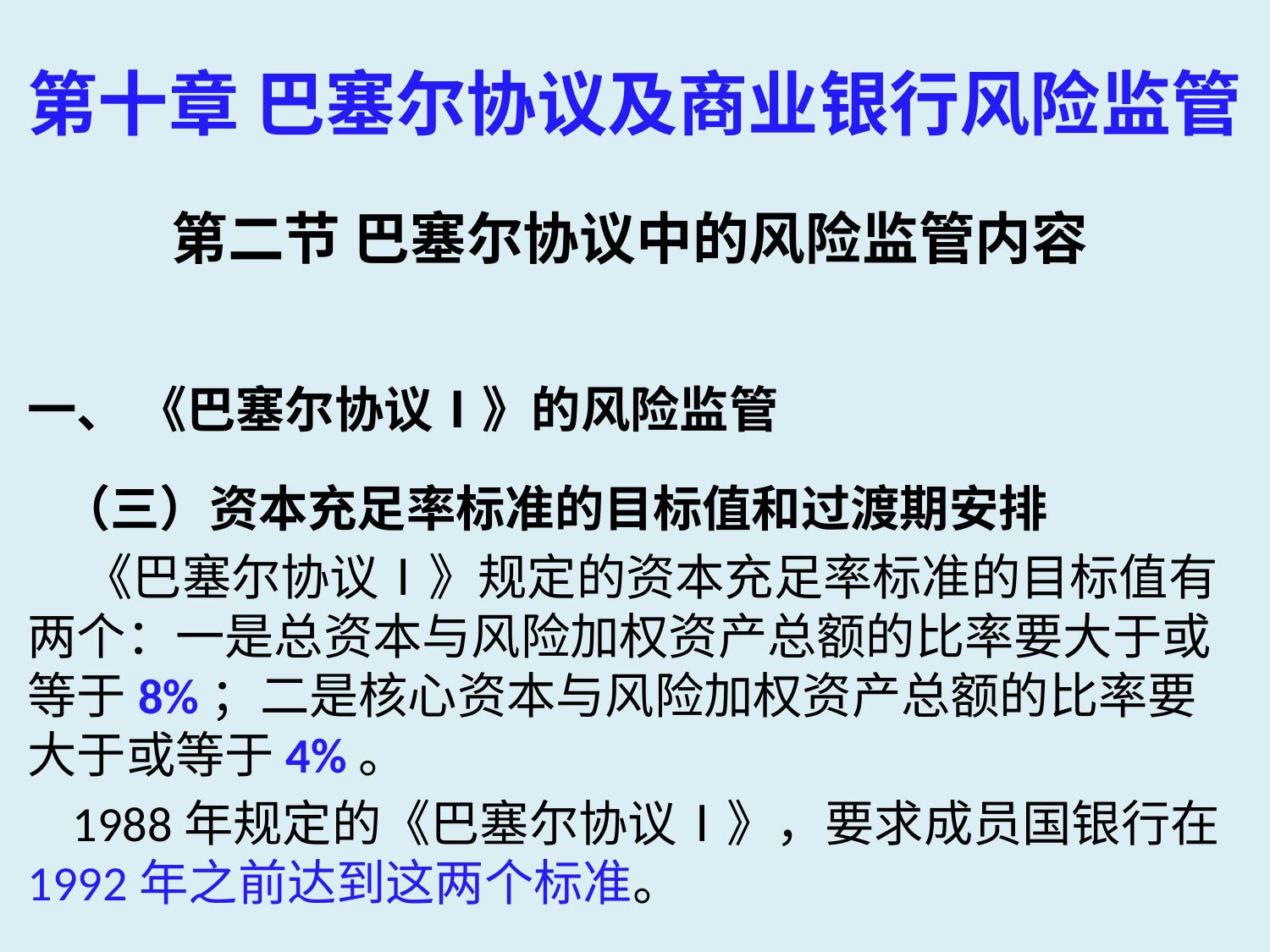

# 第十章 巴塞尔协议及商业银行风险监管
第二节 巴塞尔协议中的风险监管内容

一、 《巴塞尔协议Ⅰ》的风险监管
  （三）资本充足率标准的目标值和过渡期安排
    《巴塞尔协议Ⅰ》规定的资本充足率标准的目标值有两个：一是总资本与风险加权资产总额的比率要大于或等于8%；二是核心资本与风险加权资产总额的比率要大于或等于4%。
    1988年规定的《巴塞尔协议Ⅰ》，要求成员国银行在1992年之前达到这两个标准。
17